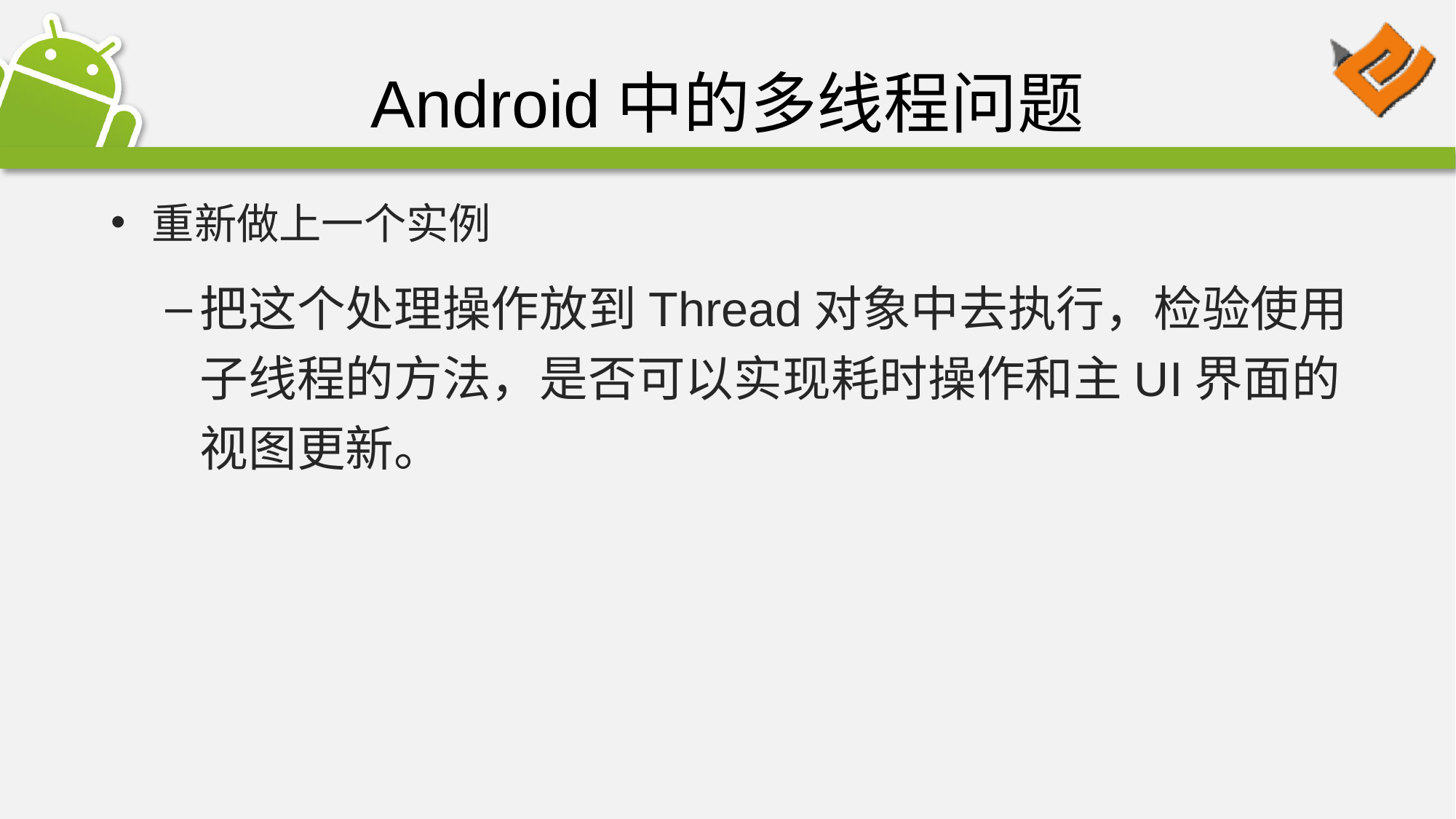

# Android中的多线程问题
重新做上一个实例
把这个处理操作放到Thread对象中去执行，检验使用子线程的方法，是否可以实现耗时操作和主UI界面的视图更新。